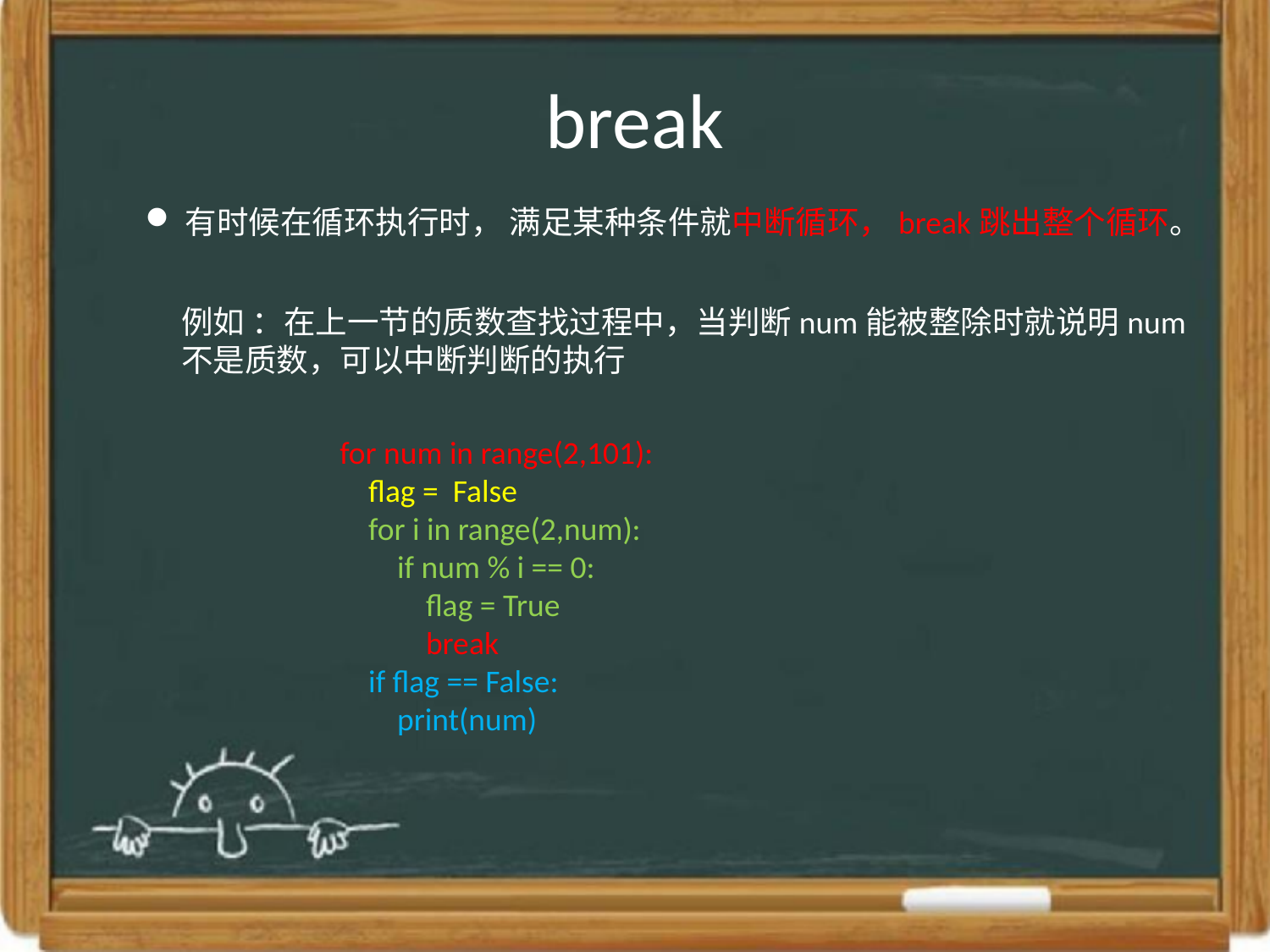

# break
有时候在循环执行时， 满足某种条件就中断循环，break跳出整个循环。
例如 ：在上一节的质数查找过程中，当判断num能被整除时就说明num
不是质数，可以中断判断的执行
for num in range(2,101):
    flag =  False
    for i in range(2,num):
        if num % i == 0:
            flag = True
            break
    if flag == False:
        print(num)